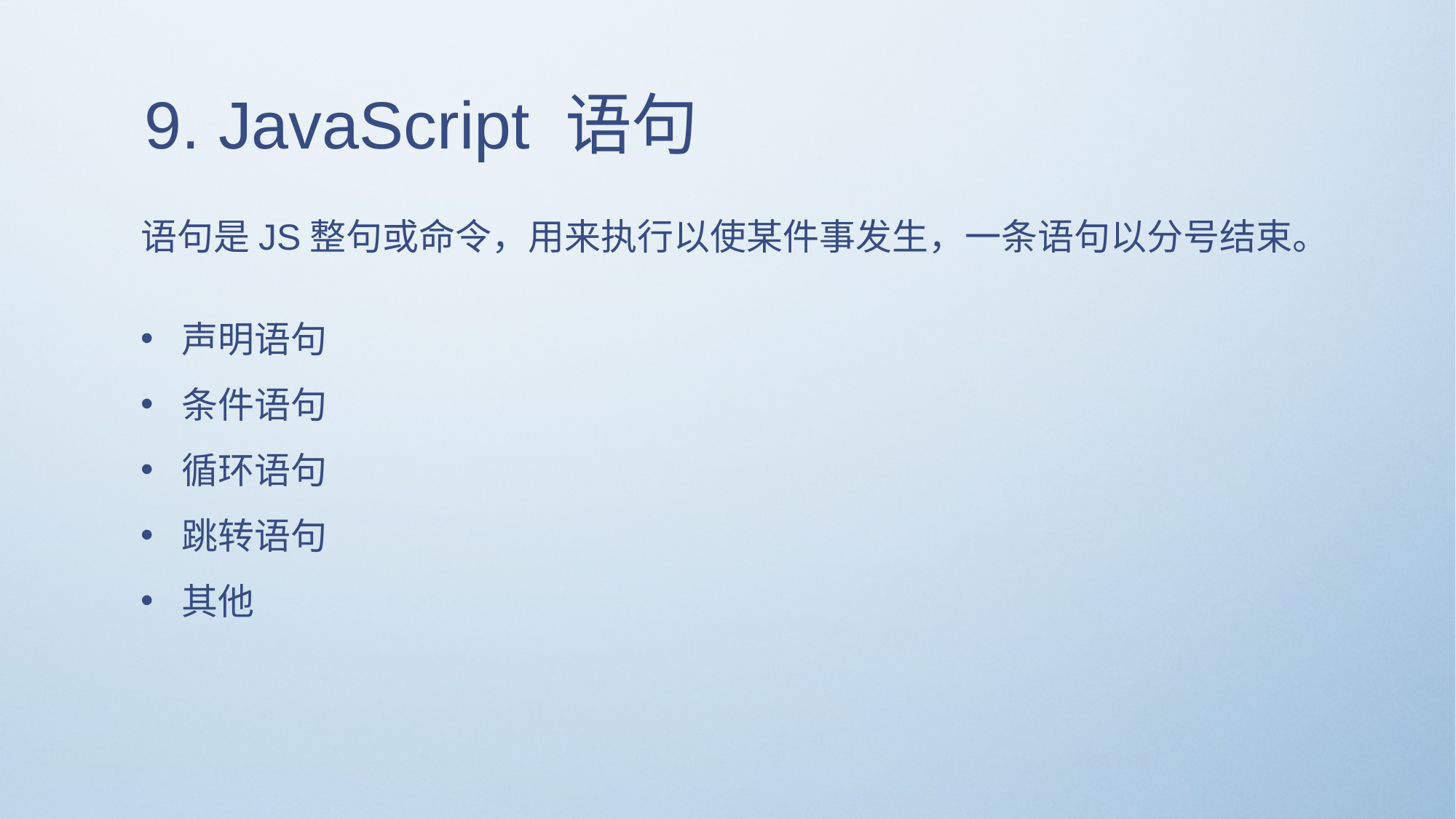

9. JavaScript 语句
语句是JS整句或命令，用来执行以使某件事发生，一条语句以分号结束。
声明语句
条件语句
循环语句
跳转语句
其他